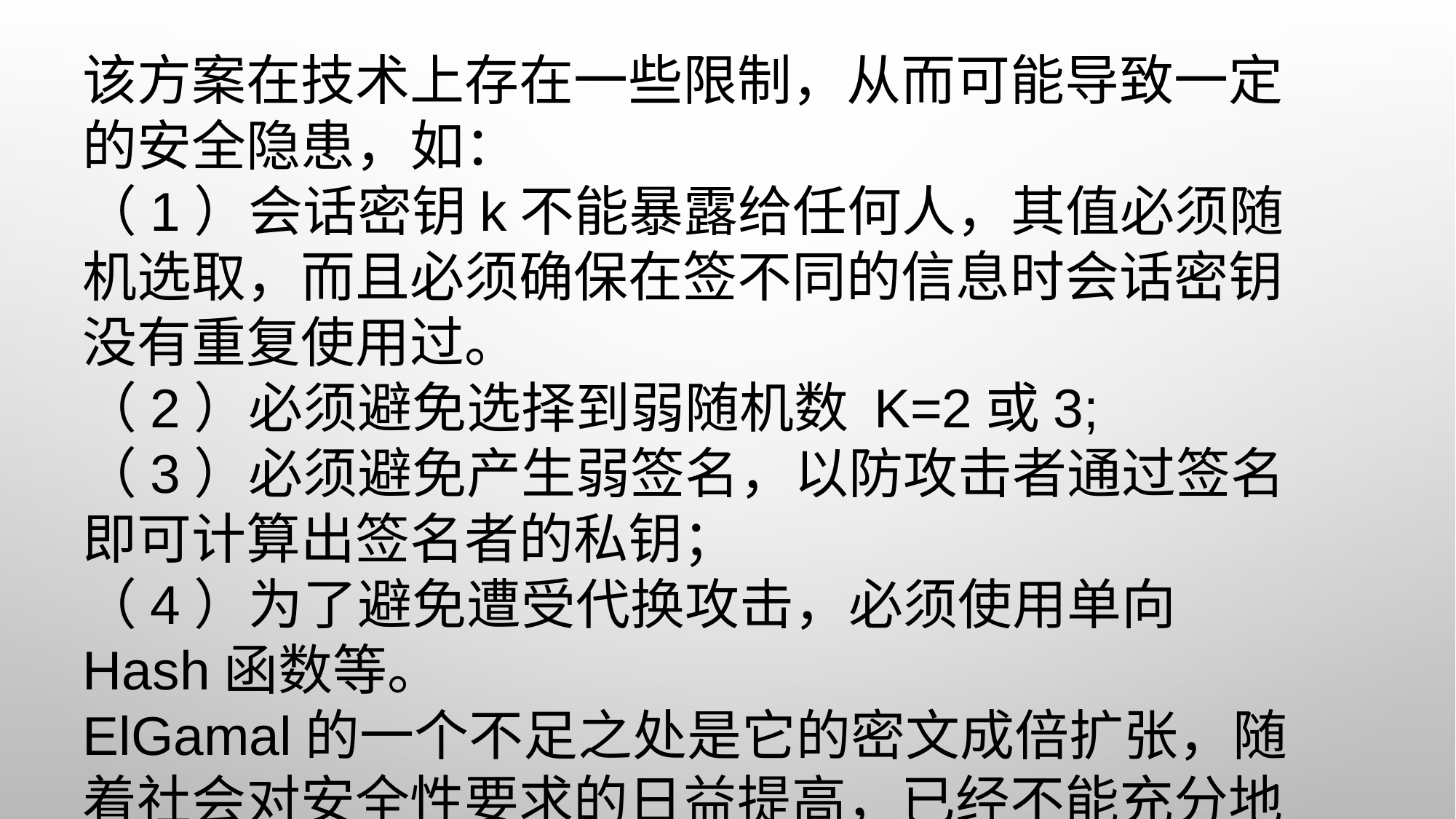

该方案在技术上存在一些限制，从而可能导致一定的安全隐患，如：
（1）会话密钥k不能暴露给任何人，其值必须随机选取，而且必须确保在签不同的信息时会话密钥没有重复使用过。
（2）必须避免选择到弱随机数 K=2或3;
（3）必须避免产生弱签名，以防攻击者通过签名即可计算出签名者的私钥；
（4）为了避免遭受代换攻击，必须使用单向Hash函数等。
ElGamal的一个不足之处是它的密文成倍扩张，随着社会对安全性要求的日益提高，已经不能充分地满足社会的需求。